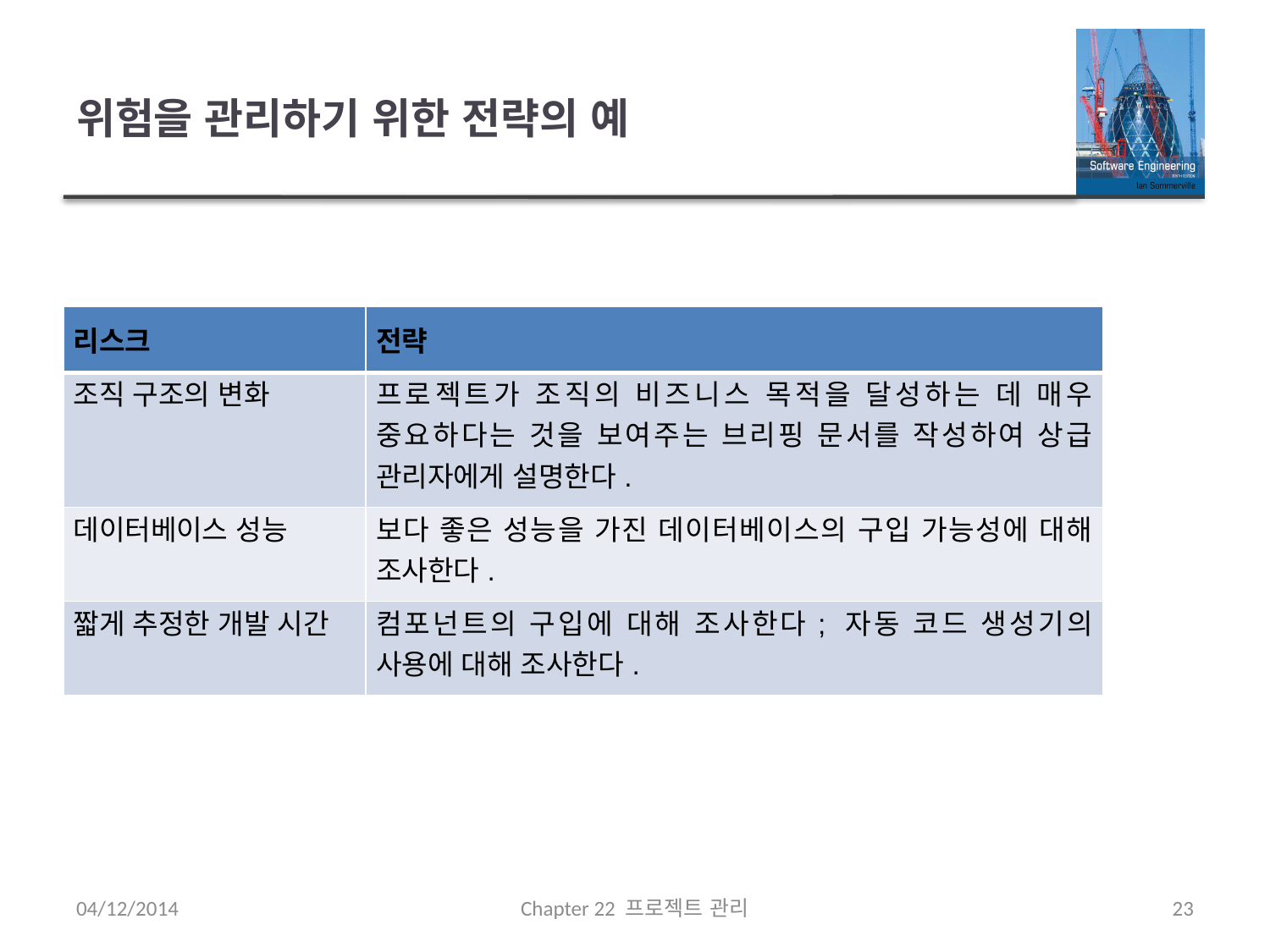

# 위험을 관리하기 위한 전략의 예
| 리스크 | 전략 |
| --- | --- |
| 조직 구조의 변화 | 프로젝트가 조직의 비즈니스 목적을 달성하는 데 매우 중요하다는 것을 보여주는 브리핑 문서를 작성하여 상급 관리자에게 설명한다. |
| 데이터베이스 성능 | 보다 좋은 성능을 가진 데이터베이스의 구입 가능성에 대해 조사한다. |
| 짧게 추정한 개발 시간 | 컴포넌트의 구입에 대해 조사한다; 자동 코드 생성기의 사용에 대해 조사한다. |
04/12/2014
Chapter 22 프로젝트 관리
23